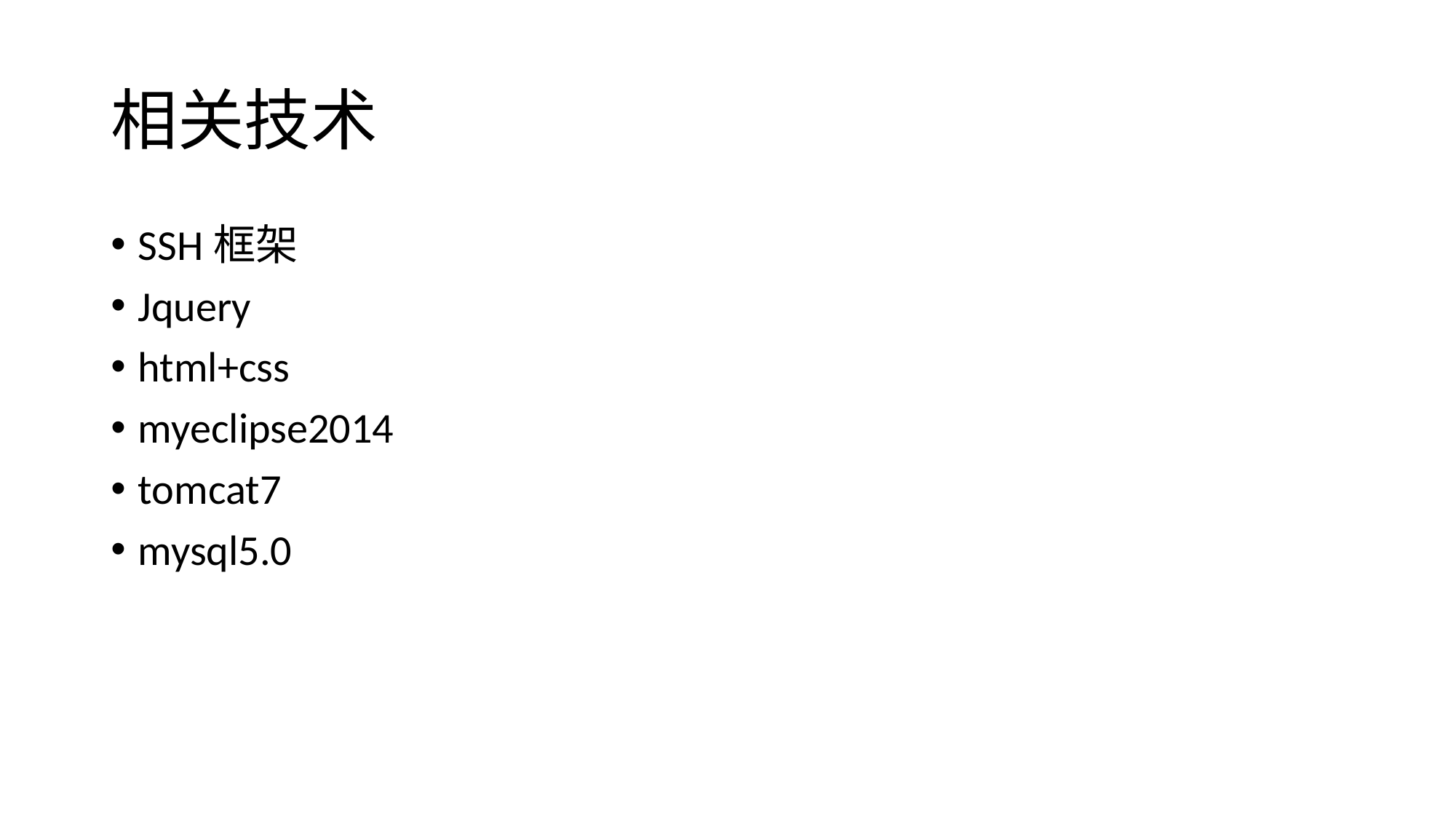

# 相关技术
SSH框架
Jquery
html+css
myeclipse2014
tomcat7
mysql5.0